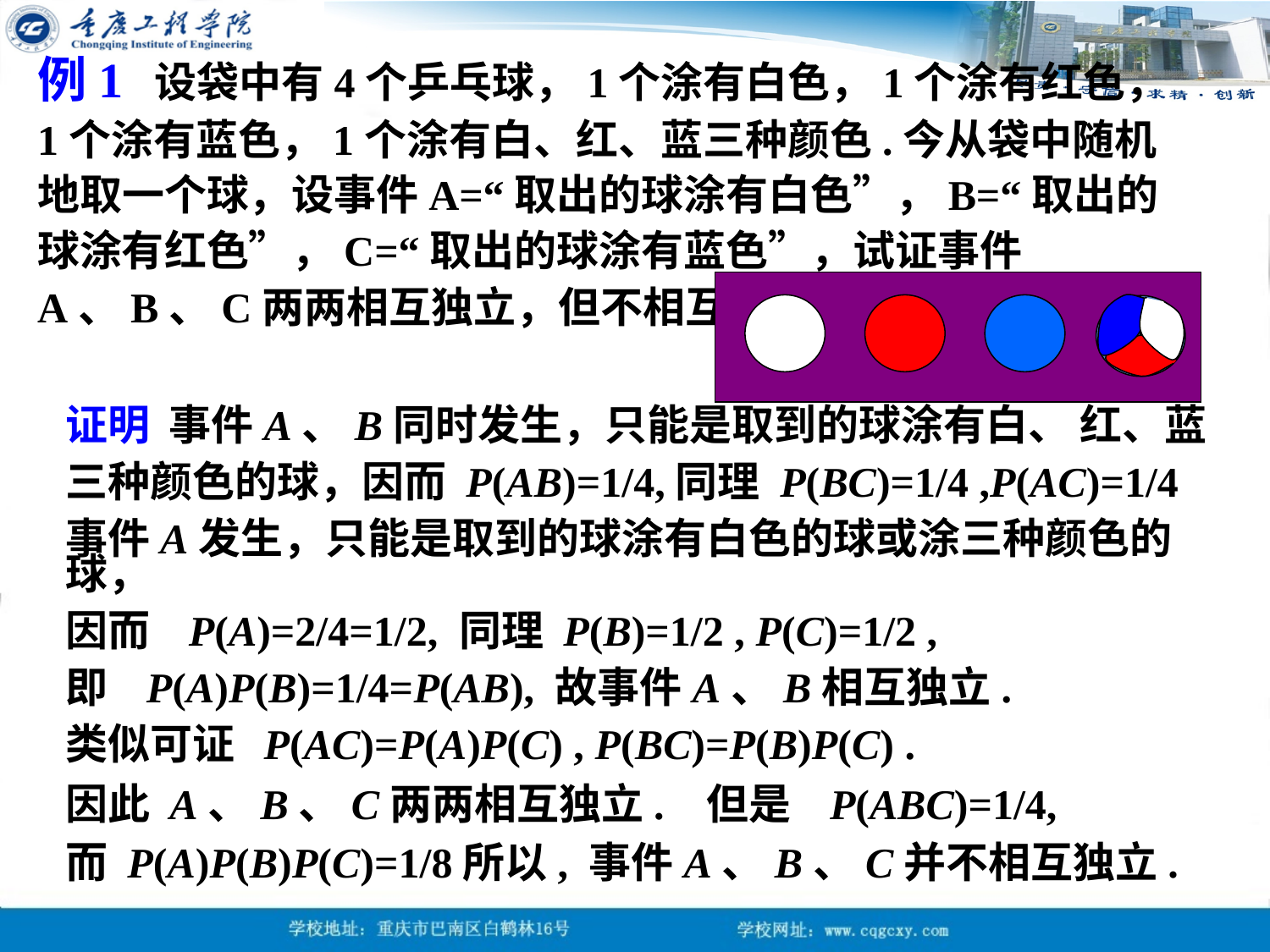

例1  设袋中有4个乒乓球，1个涂有白色，1个涂有红色，1个涂有蓝色，1个涂有白、红、蓝三种颜色.今从袋中随机地取一个球，设事件A=“取出的球涂有白色”，B=“取出的球涂有红色”，C=“取出的球涂有蓝色”，试证事件A、B、C两两相互独立，但不相互独立.

证明  事件A、B同时发生，只能是取到的球涂有白、 红、蓝
三种颜色的球，因而 P(AB)=1/4,同理 P(BC)=1/4 ,P(AC)=1/4
事件A发生，只能是取到的球涂有白色的球或涂三种颜色的球，
因而   P(A)=2/4=1/2, 同理 P(B)=1/2 , P(C)=1/2 ,
即   P(A)P(B)=1/4=P(AB), 故事件A、B相互独立.
类似可证  P(AC)=P(A)P(C) , P(BC)=P(B)P(C) .
因此 A、B、C两两相互独立.   但是   P(ABC)=1/4,
而 P(A)P(B)P(C)=1/8所以, 事件A、B、C并不相互独立.